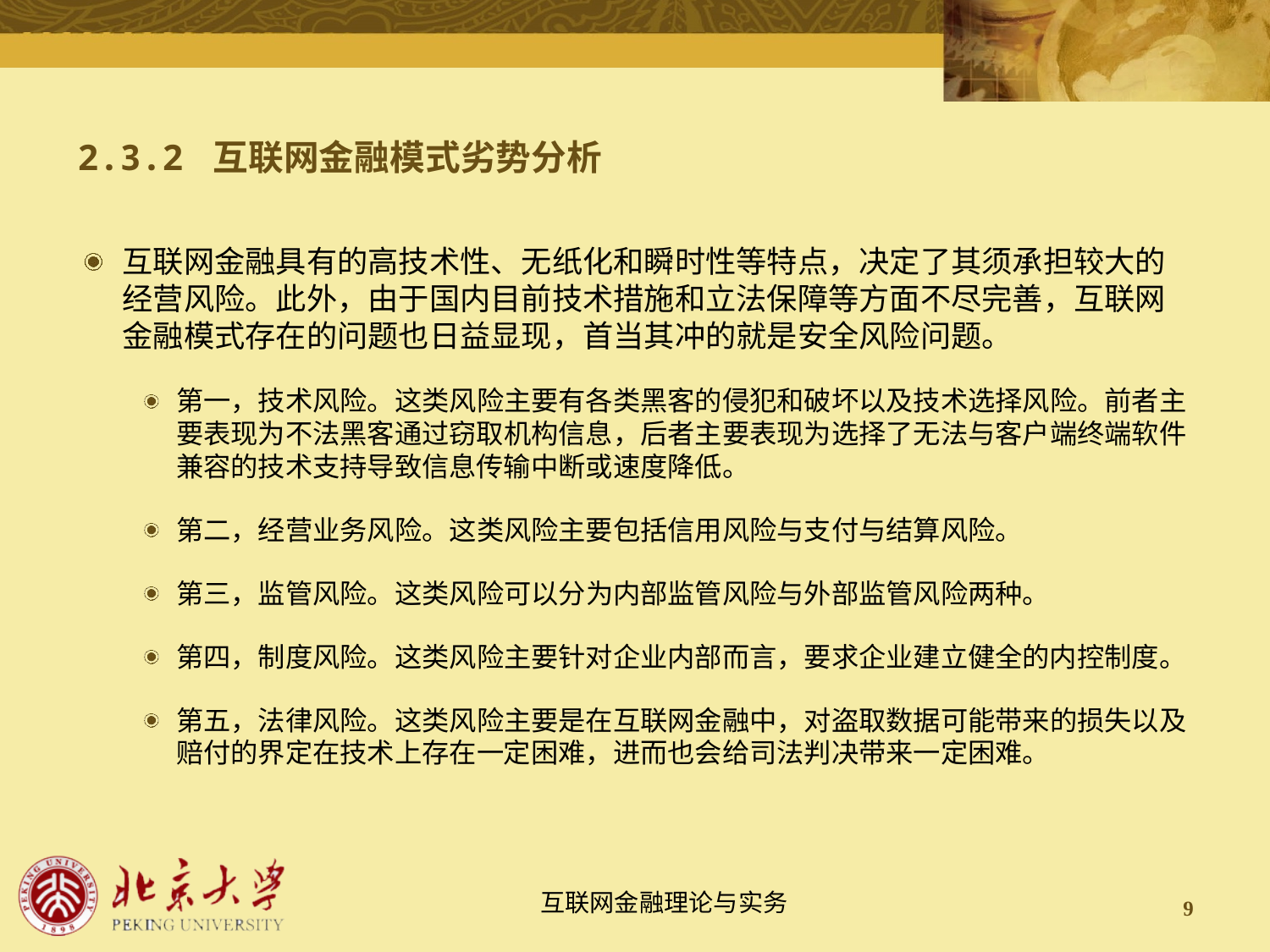

# 2.3.2 互联网金融模式劣势分析
互联网金融具有的高技术性、无纸化和瞬时性等特点，决定了其须承担较大的经营风险。此外，由于国内目前技术措施和立法保障等方面不尽完善，互联网金融模式存在的问题也日益显现，首当其冲的就是安全风险问题。
第一，技术风险。这类风险主要有各类黑客的侵犯和破坏以及技术选择风险。前者主要表现为不法黑客通过窃取机构信息，后者主要表现为选择了无法与客户端终端软件兼容的技术支持导致信息传输中断或速度降低。
第二，经营业务风险。这类风险主要包括信用风险与支付与结算风险。
第三，监管风险。这类风险可以分为内部监管风险与外部监管风险两种。
第四，制度风险。这类风险主要针对企业内部而言，要求企业建立健全的内控制度。
第五，法律风险。这类风险主要是在互联网金融中，对盗取数据可能带来的损失以及赔付的界定在技术上存在一定困难，进而也会给司法判决带来一定困难。
9